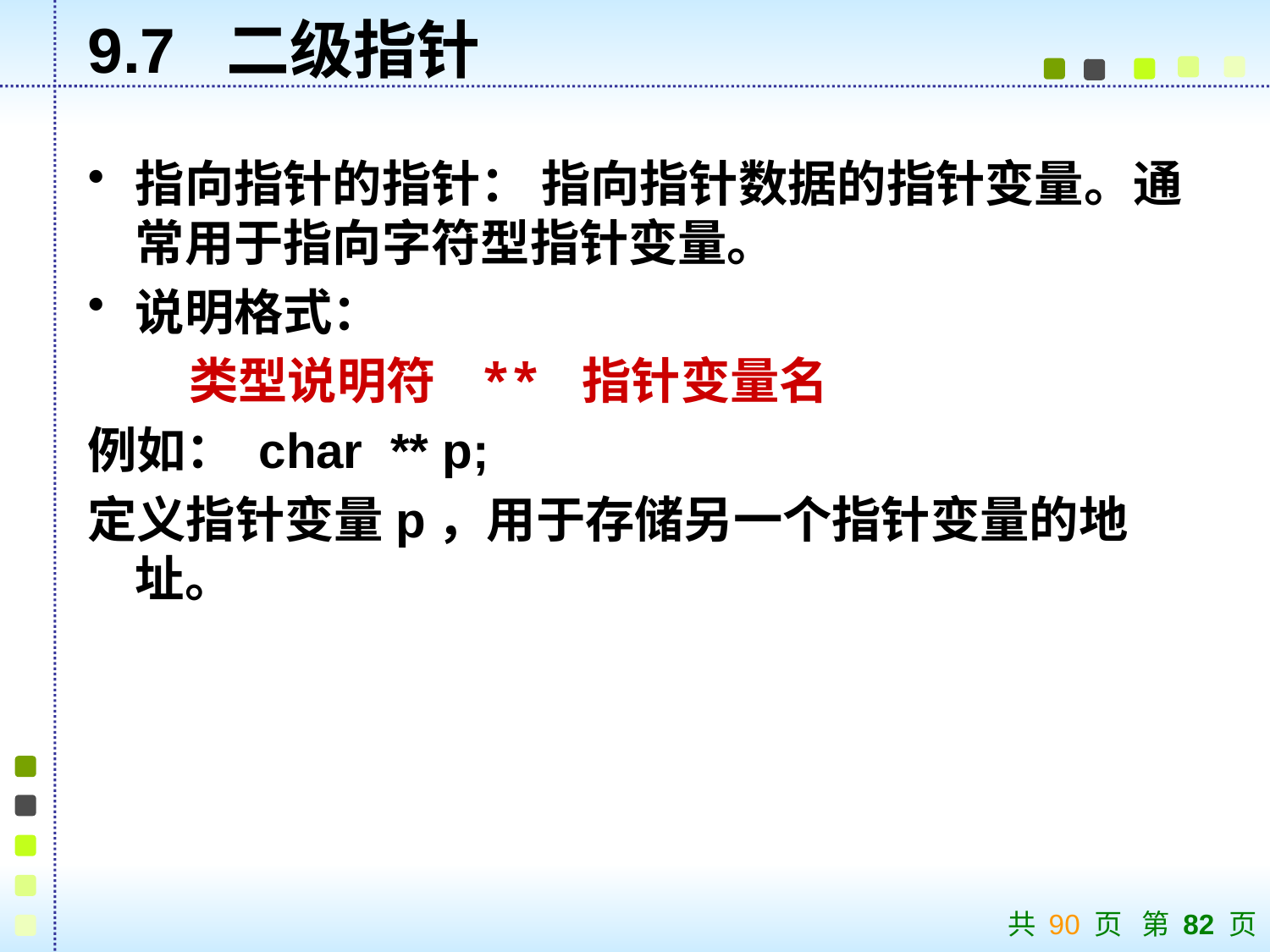

# 9.7  二级指针
指向指针的指针： 指向指针数据的指针变量。通常用于指向字符型指针变量。
说明格式：
        类型说明符   ** 指针变量名
例如： char  ** p;
定义指针变量p，用于存储另一个指针变量的地址。

共 90 页   第 82 页